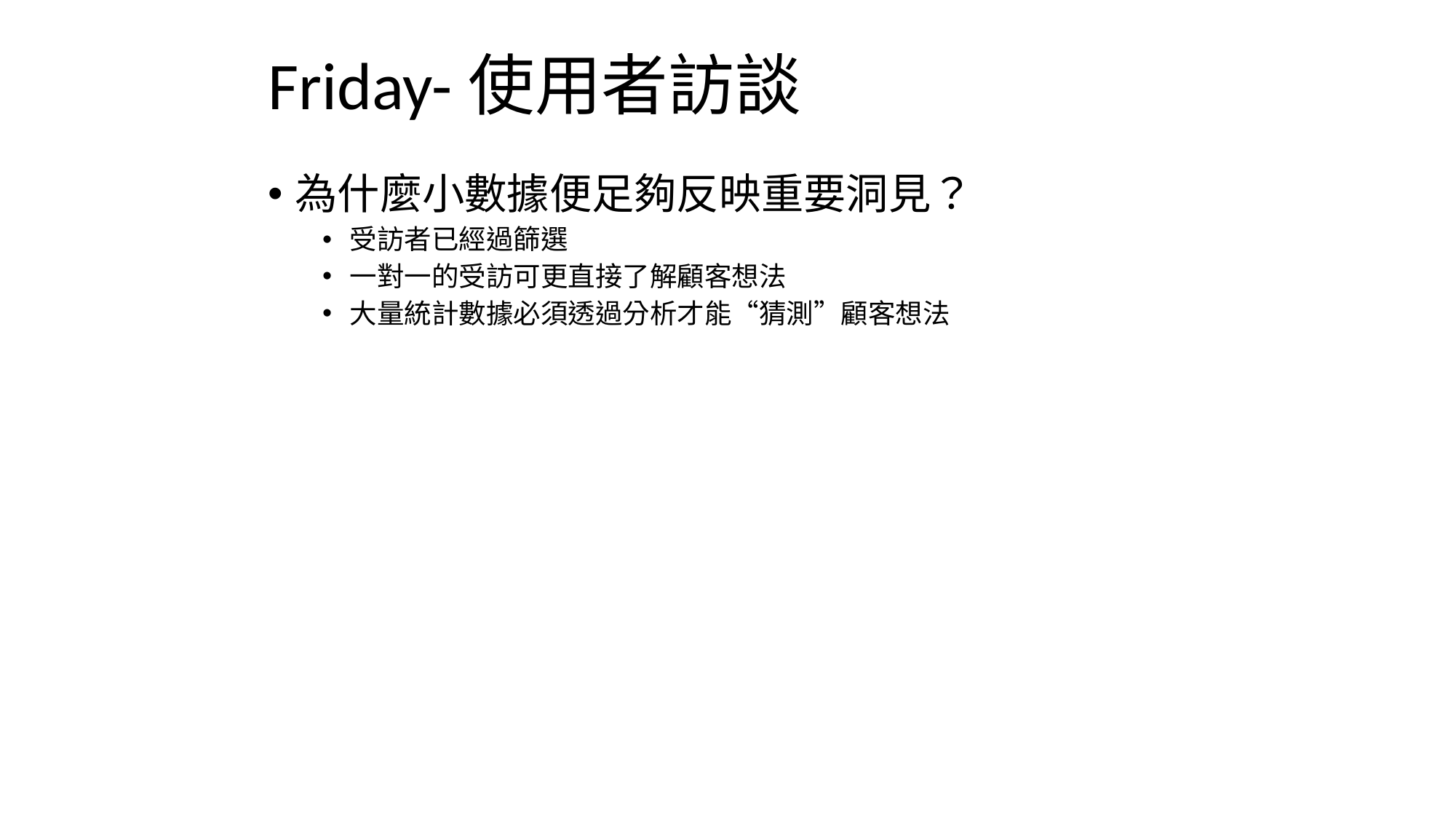

# Friday-使用者訪談
為什麼小數據便足夠反映重要洞見？
受訪者已經過篩選
一對一的受訪可更直接了解顧客想法
大量統計數據必須透過分析才能“猜測”顧客想法